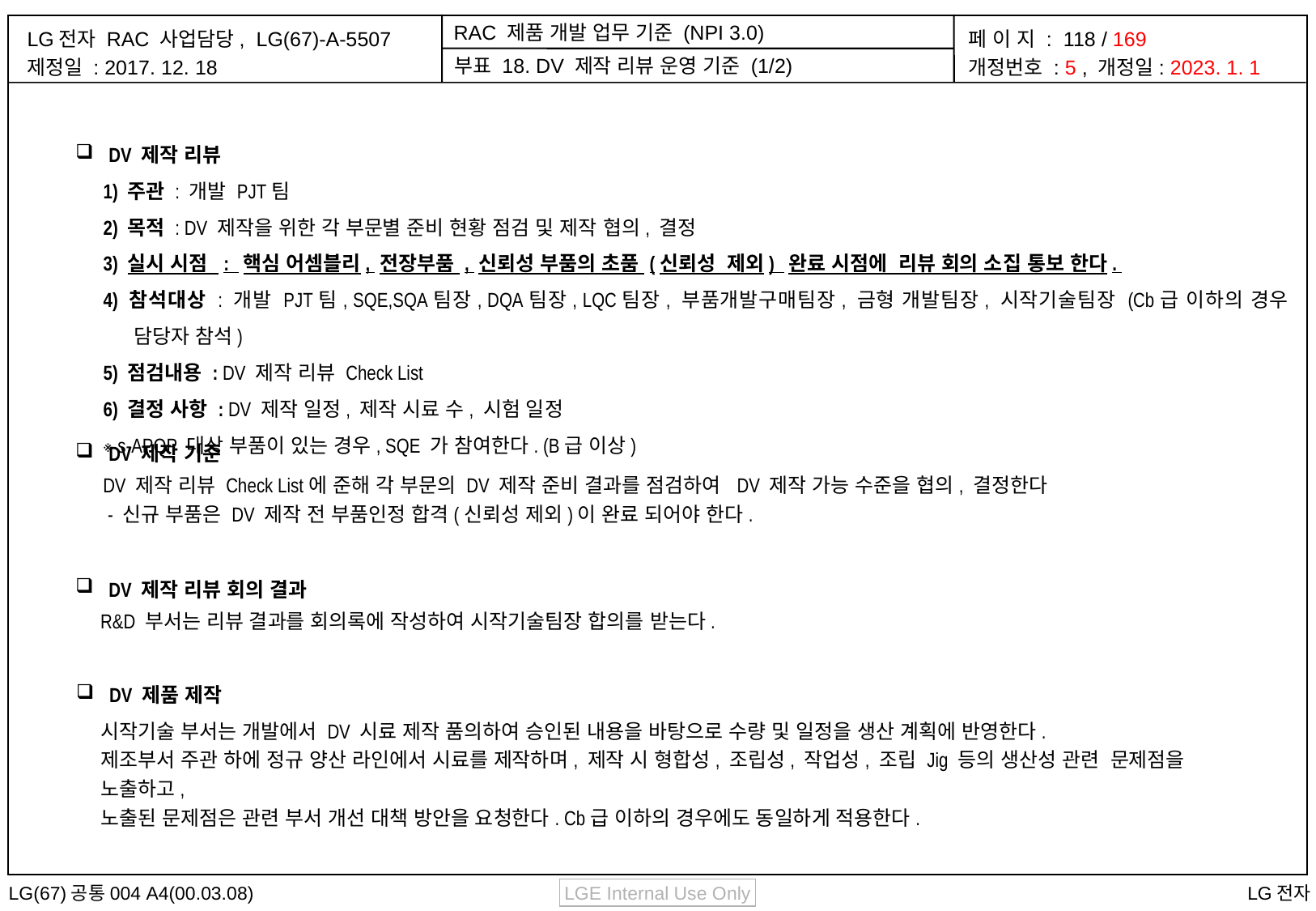

부표 18. DV 제작 리뷰 운영 기준 (1/2)
 DV 제작 리뷰
1) 주관 : 개발 PJT팀
2) 목적 : DV 제작을 위한 각 부문별 준비 현황 점검 및 제작 협의, 결정
3) 실시 시점  :  핵심 어셈블리, 전장부품 , 신뢰성 부품의 초품 (신뢰성  제외)  완료 시점에  리뷰 회의 소집 통보 한다.
4) 참석대상 : 개발 PJT팀, SQE,SQA팀장, DQA팀장, LQC팀장, 부품개발구매팀장, 금형 개발팀장, 시작기술팀장 (Cb급 이하의 경우 담당자 참석)
5) 점검내용 : DV 제작 리뷰 Check List
6) 결정 사항 : DV 제작 일정, 제작 시료 수, 시험 일정
※ s-APQP 대상 부품이 있는 경우, SQE 가 참여한다. (B급 이상)
 DV 제작 기준
 DV 제작 리뷰 Check List에 준해 각 부문의 DV 제작 준비 결과를 점검하여  DV 제작 가능 수준을 협의, 결정한다
  - 신규 부품은 DV 제작 전 부품인정 합격(신뢰성 제외)이 완료 되어야 한다.
 DV 제작 리뷰 회의 결과
 R&D 부서는 리뷰 결과를 회의록에 작성하여 시작기술팀장 합의를 받는다.
 DV 제품 제작
시작기술 부서는 개발에서 DV 시료 제작 품의하여 승인된 내용을 바탕으로 수량 및 일정을 생산 계획에 반영한다.
제조부서 주관 하에 정규 양산 라인에서 시료를 제작하며, 제작 시 형합성, 조립성, 작업성, 조립 Jig 등의 생산성 관련  문제점을 노출하고,
노출된 문제점은 관련 부서 개선 대책 방안을 요청한다. Cb급 이하의 경우에도 동일하게 적용한다.